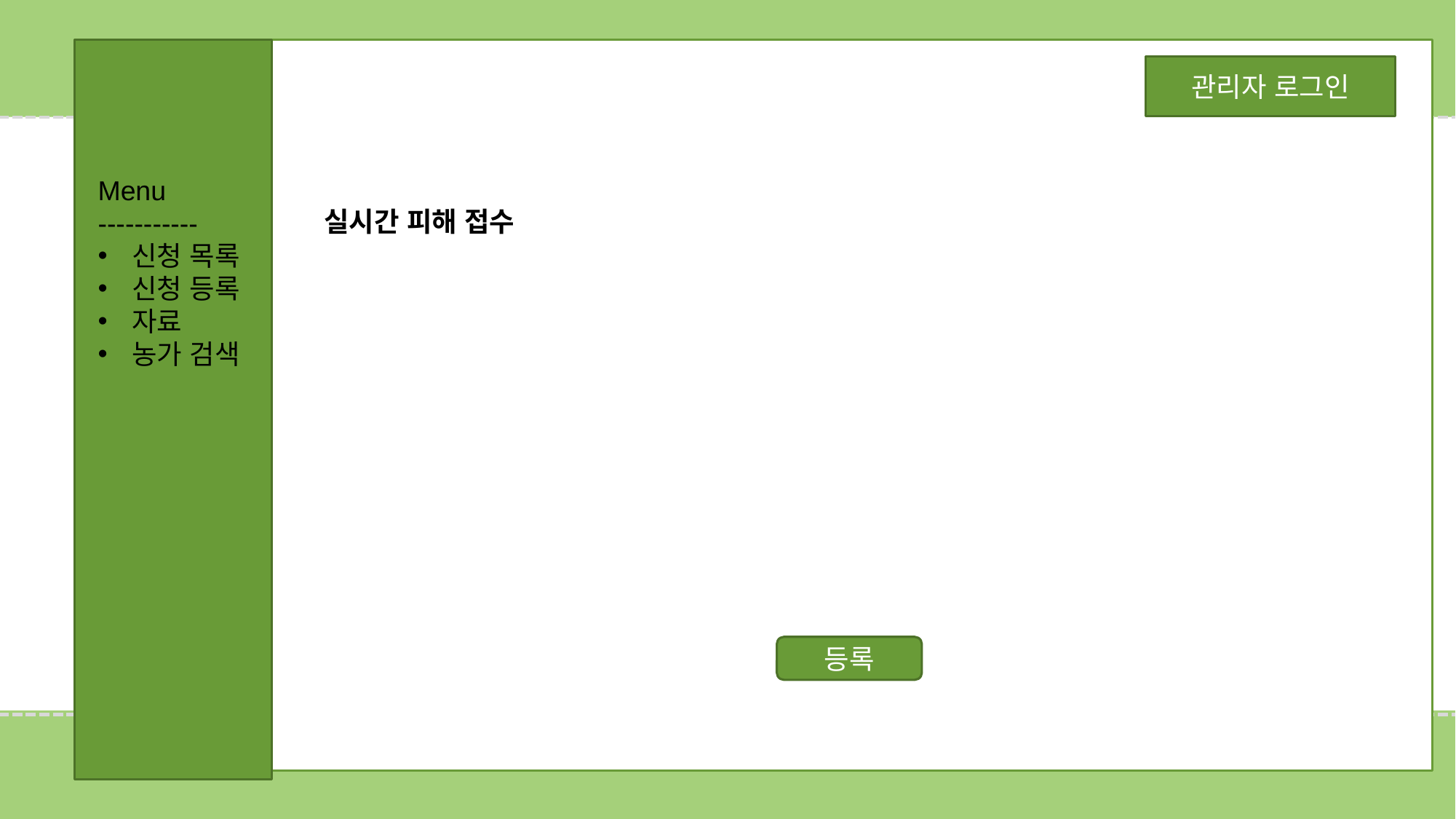

관리자 로그인
Menu
-----------
신청 목록
신청 등록
자료
농가 검색
실시간 피해 접수
등록